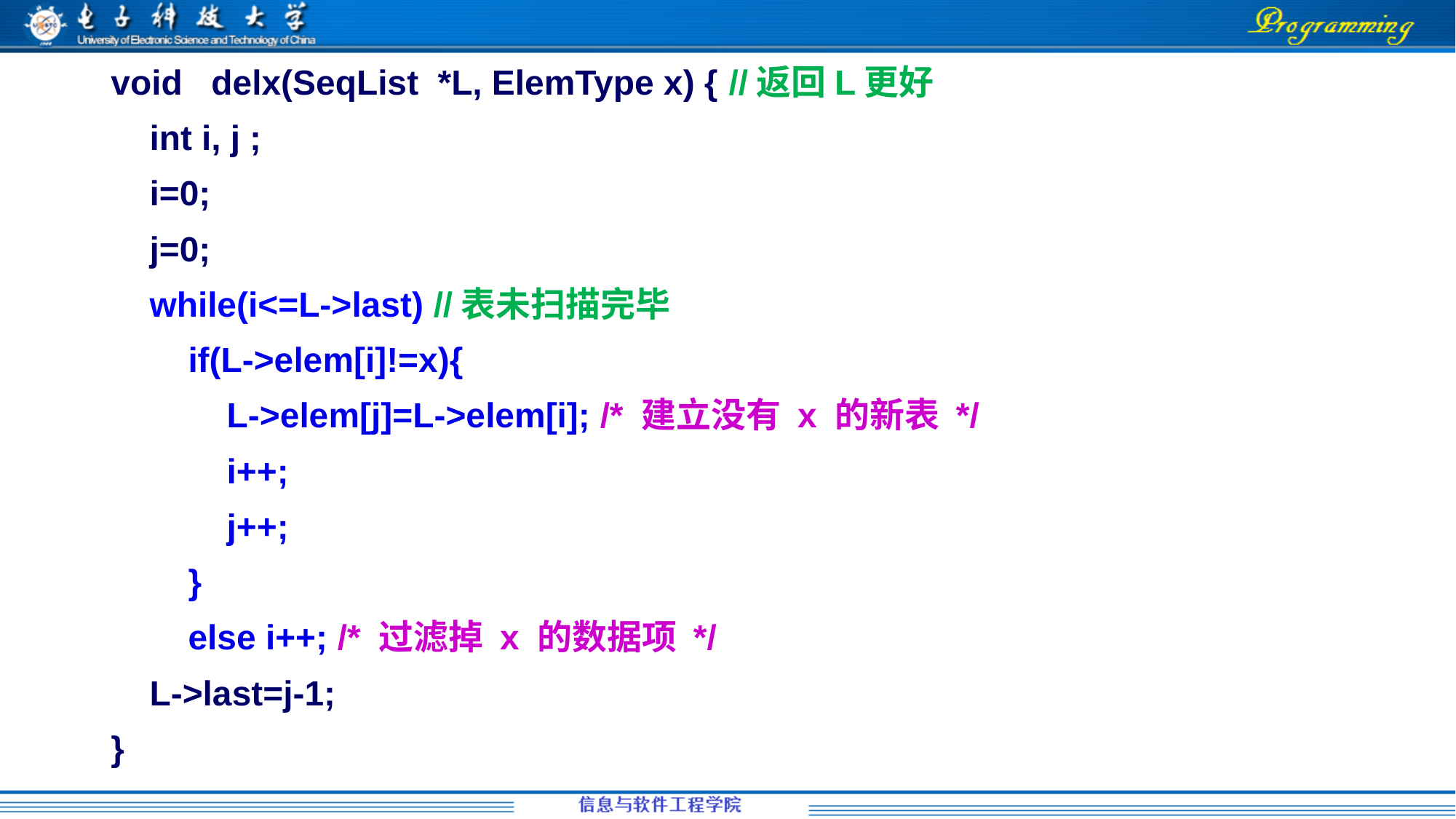

void   delx(SeqList  *L, ElemType x) { //返回L更好
    int i, j ;
    i=0;
    j=0;
    while(i<=L->last) //表未扫描完毕
        if(L->elem[i]!=x){
            L->elem[j]=L->elem[i]; /* 建立没有 x 的新表 */
            i++;
            j++;
        }
        else i++; /* 过滤掉 x 的数据项 */
    L->last=j-1;
}